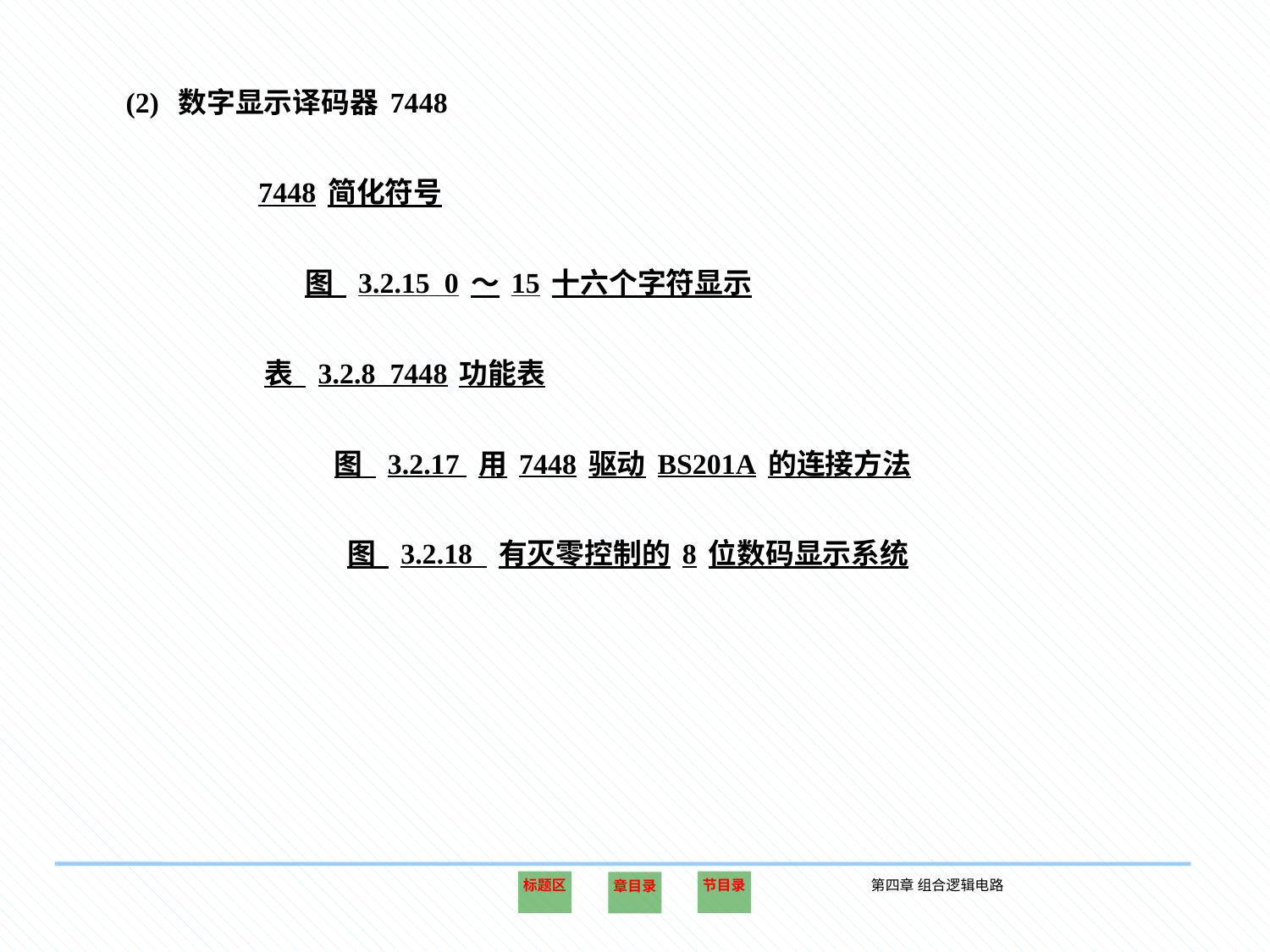

(2) 数字显示译码器7448
7448简化符号
图  3.2.15  0～15十六个字符显示
表  3.2.8  7448功能表
图  3.2.17 用7448驱动BS201A的连接方法
图  3.2.18  有灭零控制的8位数码显示系统
34
标题区
节目录
第四章 组合逻辑电路